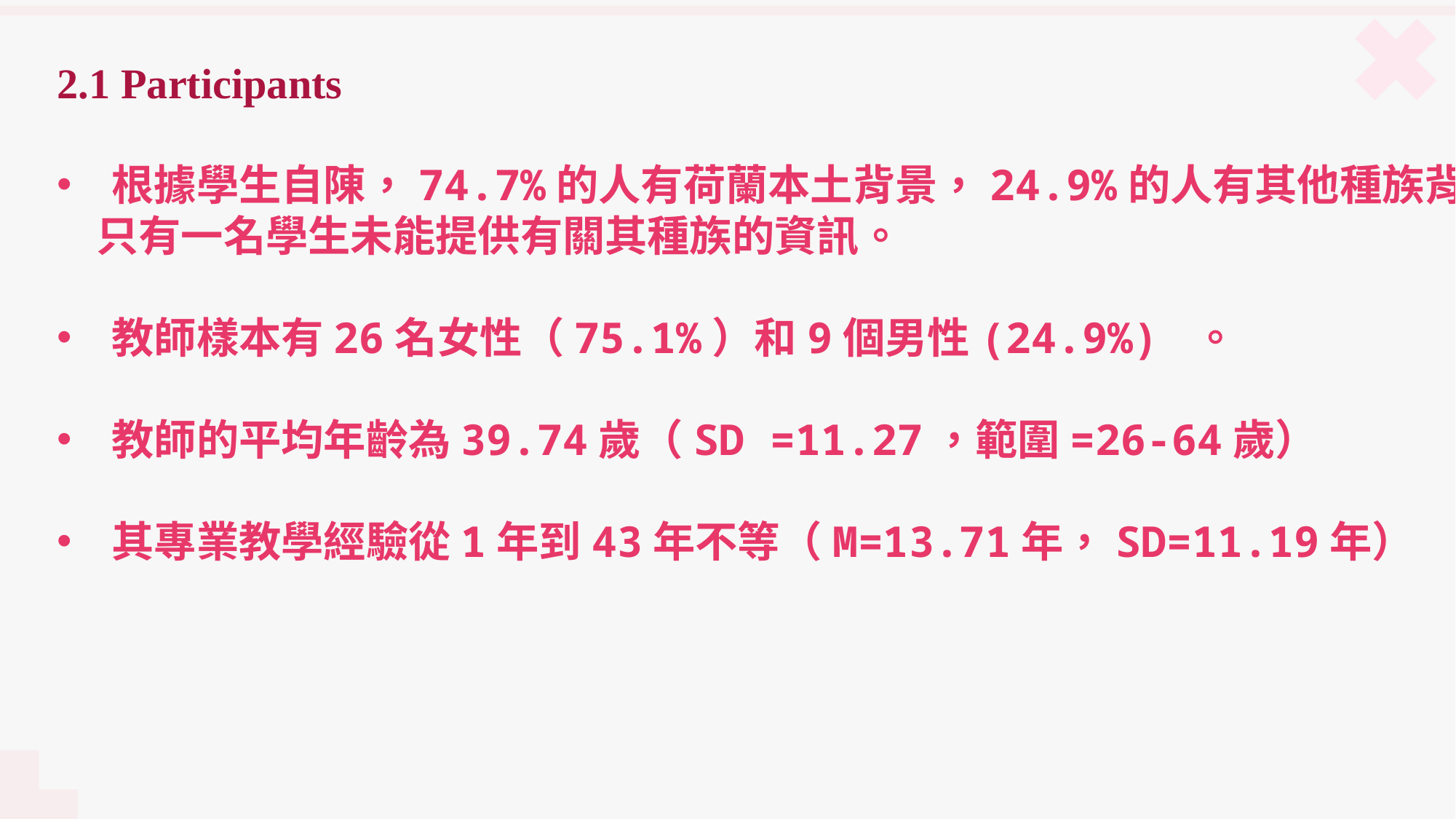

2.1 Participants

根據學生自陳，74.7%的人有荷蘭本土背景，24.9%的人有其他種族背景。
   只有一名學生未能提供有關其種族的資訊。

教師樣本有26名女性（75.1%）和9個男性(24.9%) 。

教師的平均年齡為39.74歲（SD =11.27，範圍=26-64歲）

其專業教學經驗從1年到43年不等（M=13.71年，SD=11.19年）